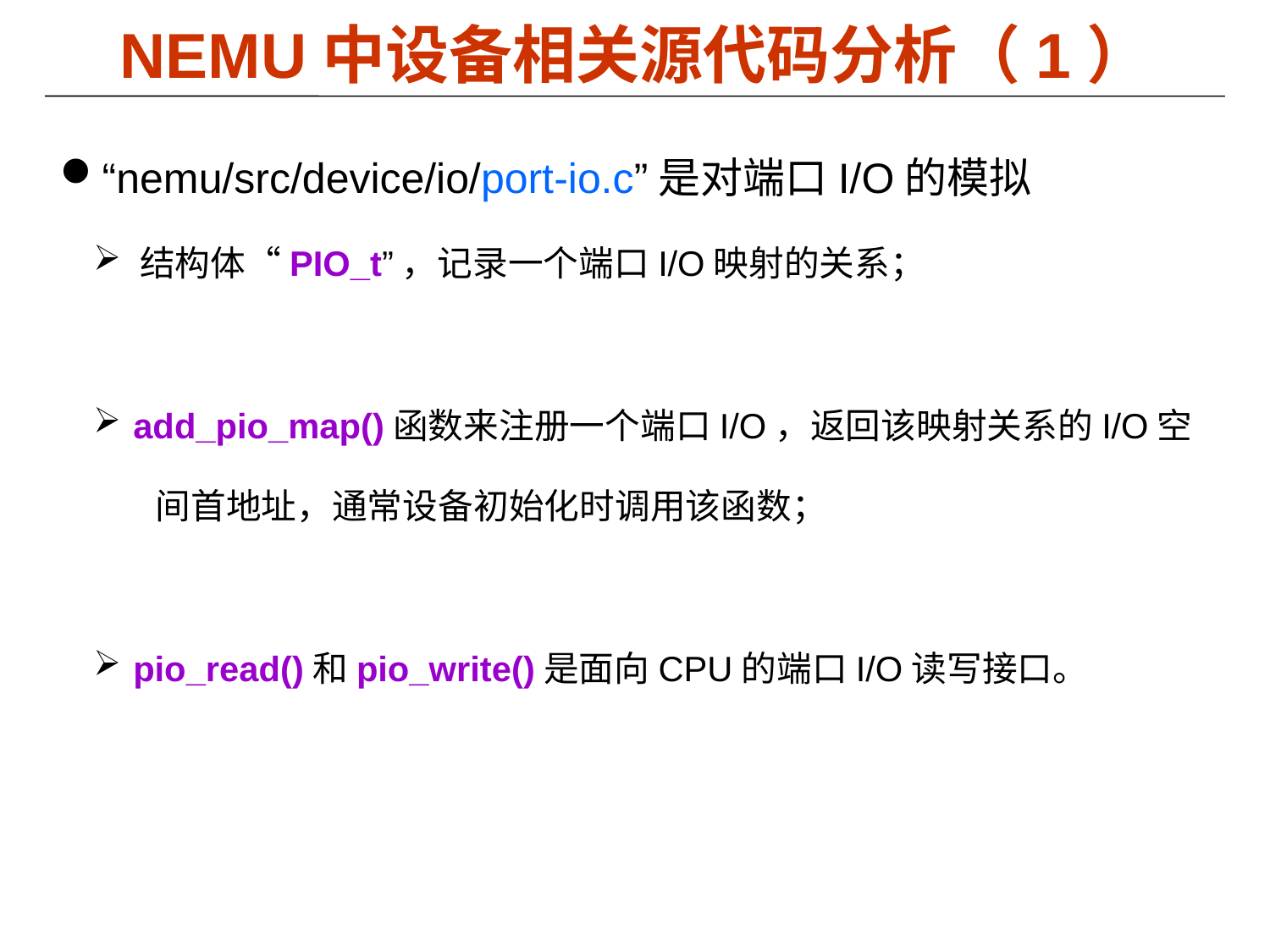

# NEMU中设备相关源代码分析（1）
“nemu/src/device/io/port-io.c”是对端口I/O的模拟
 结构体“PIO_t”，记录一个端口I/O映射的关系；

 add_pio_map()函数来注册一个端口I/O，返回该映射关系的I/O空
   间首地址，通常设备初始化时调用该函数；

 pio_read()和pio_write()是面向CPU的端口I/O读写接口。